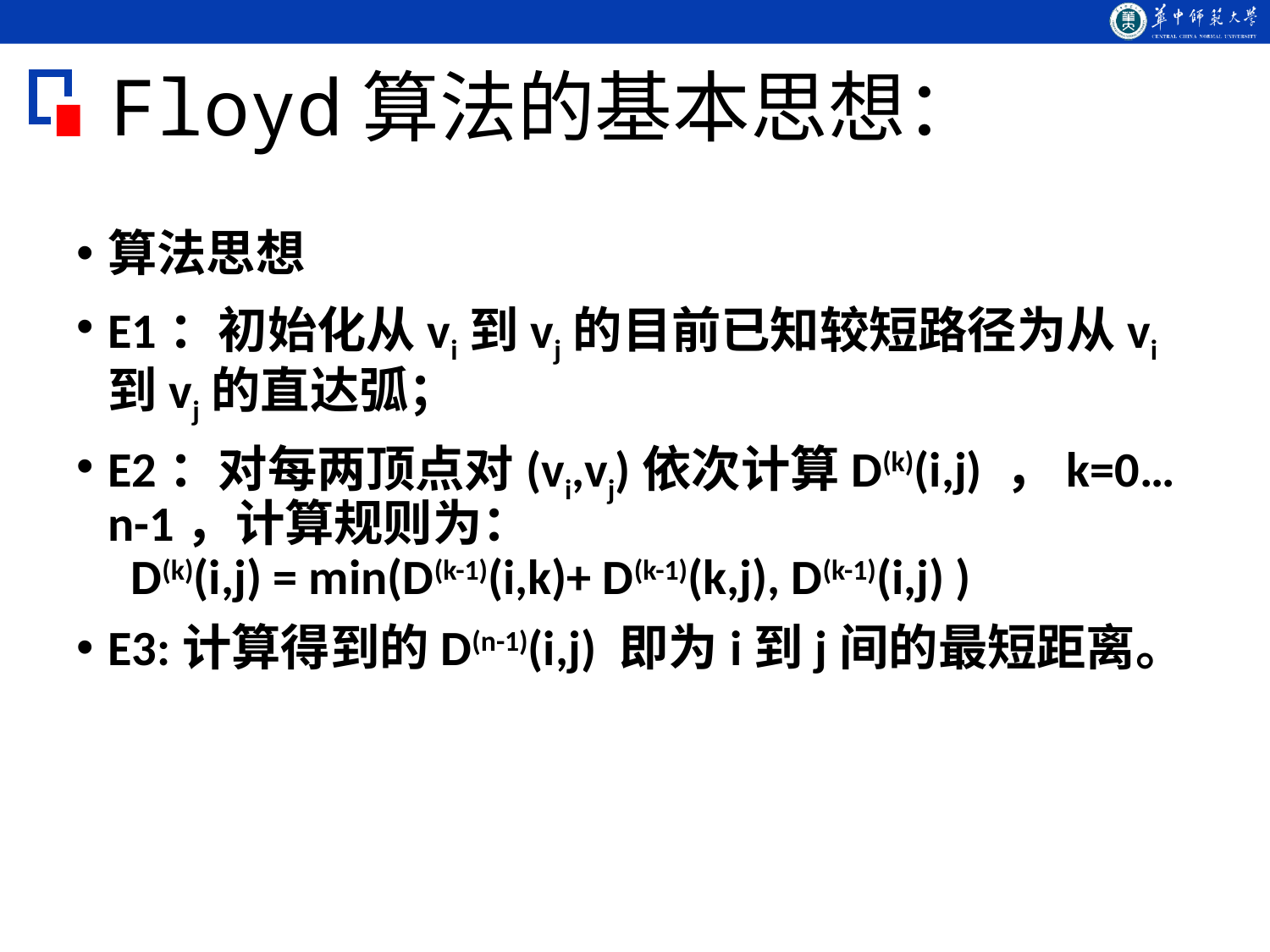

# Floyd算法的基本思想：
算法思想
E1：初始化从vi到vj的目前已知较短路径为从vi到vj的直达弧；
E2：对每两顶点对(vi,vj)依次计算D(k)(i,j) ，k=0…n-1，计算规则为：
 D(k)(i,j) = min(D(k-1)(i,k)+ D(k-1)(k,j), D(k-1)(i,j) )
E3:计算得到的D(n-1)(i,j) 即为i到j间的最短距离。